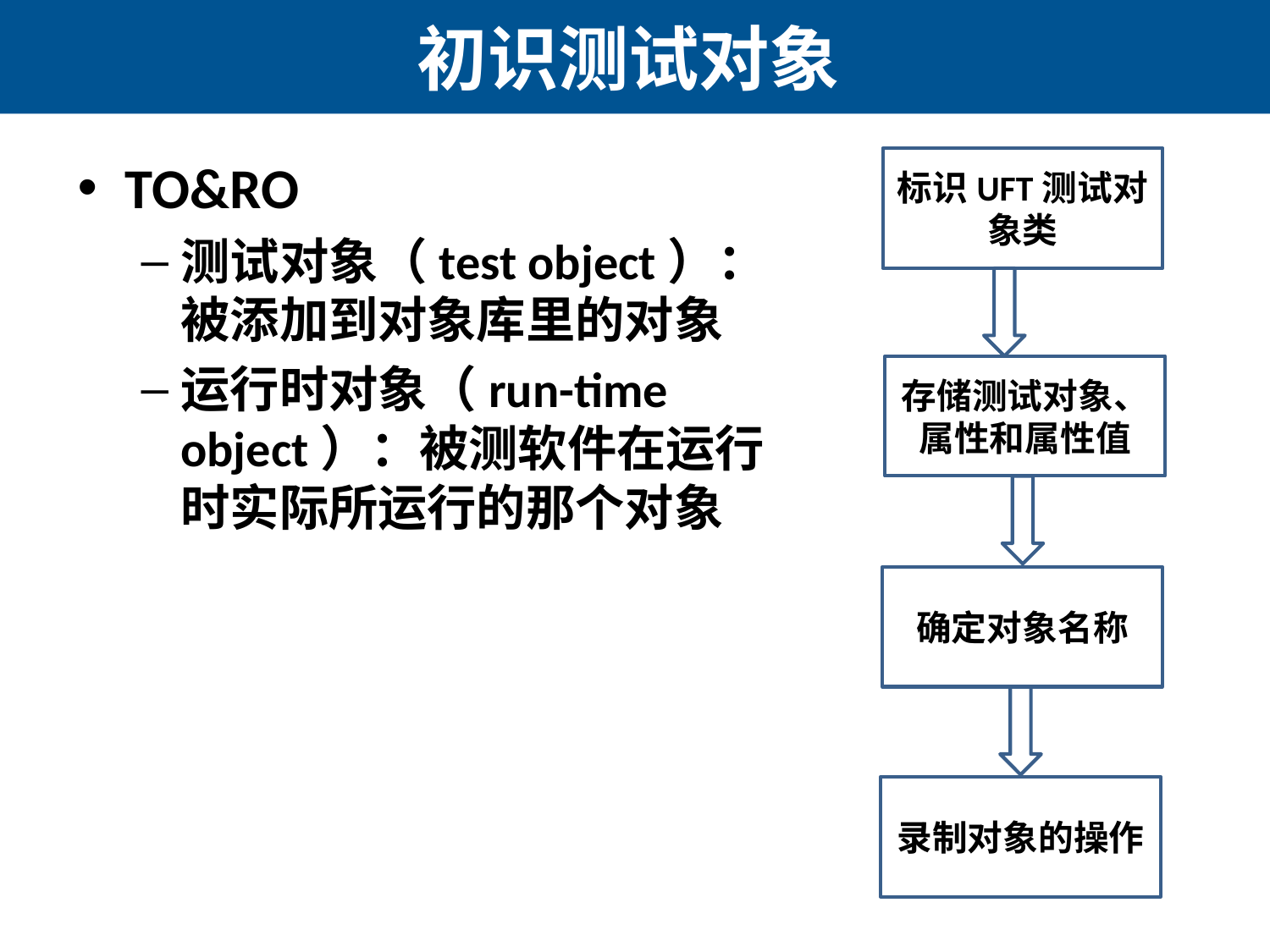

# 初识测试对象
TO&RO
测试对象（test object）：被添加到对象库里的对象
运行时对象（run-time object）：被测软件在运行时实际所运行的那个对象

标识UFT测试对象类

存储测试对象、属性和属性值

确定对象名称

录制对象的操作